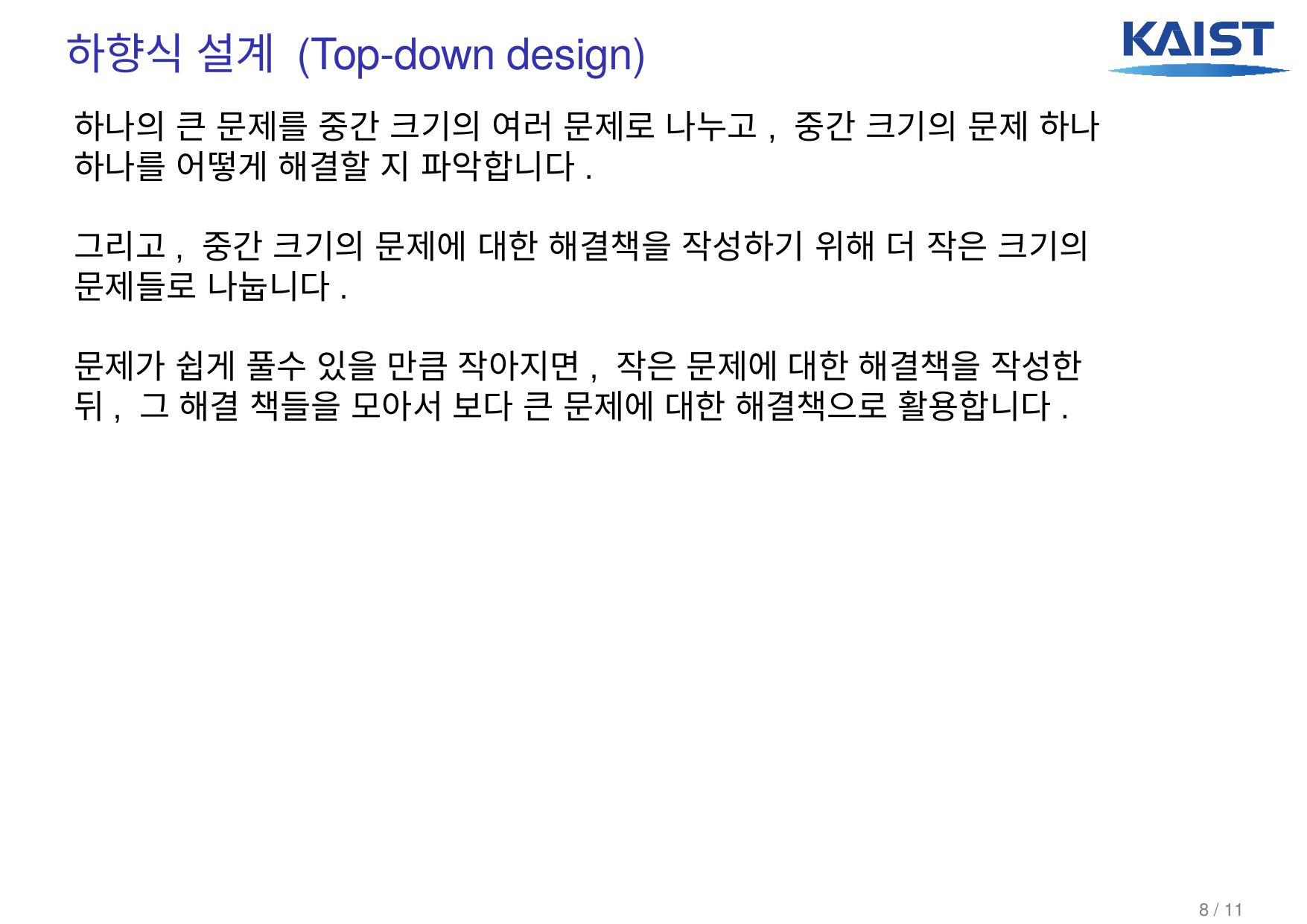

# 하향식 설계 (Top-down design)

하나의 큰 문제를 중간 크기의 여러 문제로 나누고, 중간 크기의 문제 하나 하나를 어떻게 해결할 지 파악합니다.

그리고, 중간 크기의 문제에 대한 해결책을 작성하기 위해 더 작은 크기의
문제들로 나눕니다.

문제가 쉽게 풀수 있을 만큼 작아지면, 작은 문제에 대한 해결책을 작성한 뒤, 그 해결 책들을 모아서 보다 큰 문제에 대한 해결책으로 활용합니다.
8 / 11